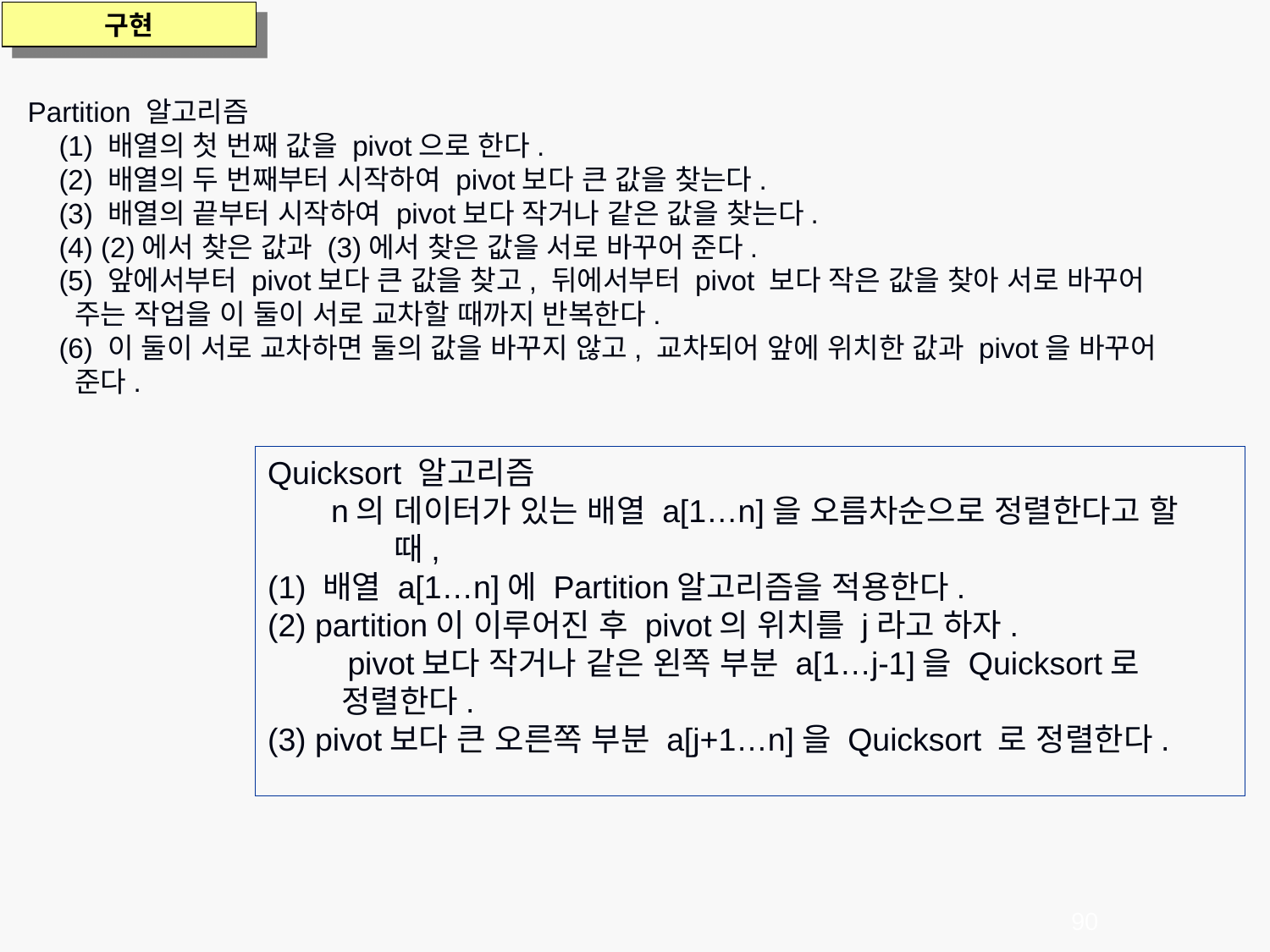

구현
Partition 알고리즘
    (1) 배열의 첫 번째 값을 pivot으로 한다.
    (2) 배열의 두 번째부터 시작하여 pivot보다 큰 값을 찾는다.
    (3) 배열의 끝부터 시작하여 pivot보다 작거나 같은 값을 찾는다.
    (4) (2)에서 찾은 값과 (3)에서 찾은 값을 서로 바꾸어 준다.
    (5) 앞에서부터 pivot보다 큰 값을 찾고, 뒤에서부터 pivot 보다 작은 값을 찾아 서로 바꾸어 주는 작업을 이 둘이 서로 교차할 때까지 반복한다.
    (6) 이 둘이 서로 교차하면 둘의 값을 바꾸지 않고, 교차되어 앞에 위치한 값과 pivot을 바꾸어 준다.
Quicksort 알고리즘
n의 데이터가 있는 배열 a[1…n]을 오름차순으로 정렬한다고 할 때,
(1) 배열 a[1…n]에 Partition알고리즘을 적용한다.
(2) partition이 이루어진 후 pivot의 위치를 j라고 하자.
         pivot보다 작거나 같은 왼쪽 부분 a[1…j-1]을 Quicksort로 정렬한다.
(3) pivot보다 큰 오른쪽 부분 a[j+1…n]을 Quicksort 로 정렬한다.
90